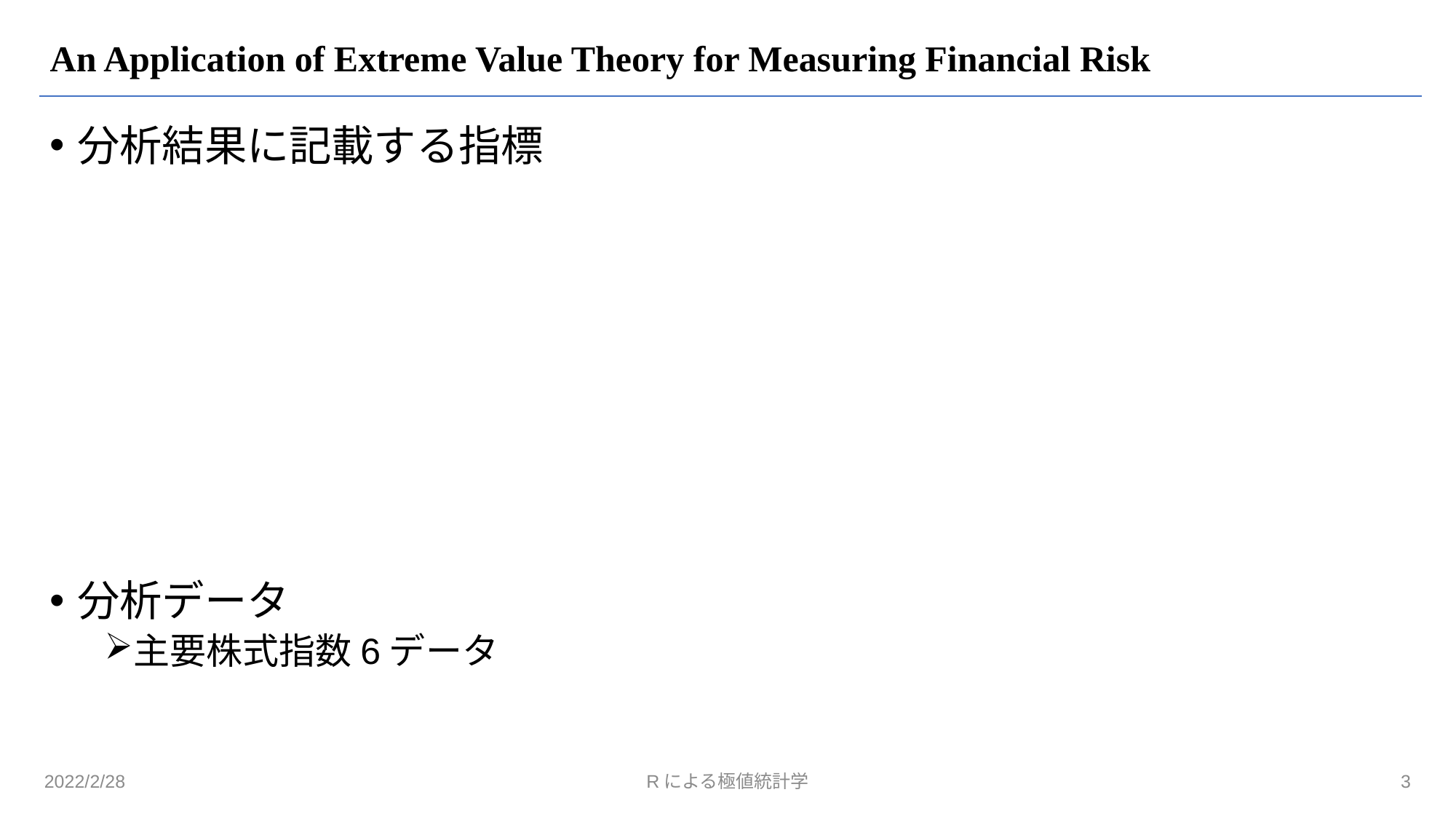

# An Application of Extreme Value Theory for Measuring Financial Risk
分析結果に記載する指標

分析データ
主要株式指数6データ

2022/2/28
3
Rによる極値統計学